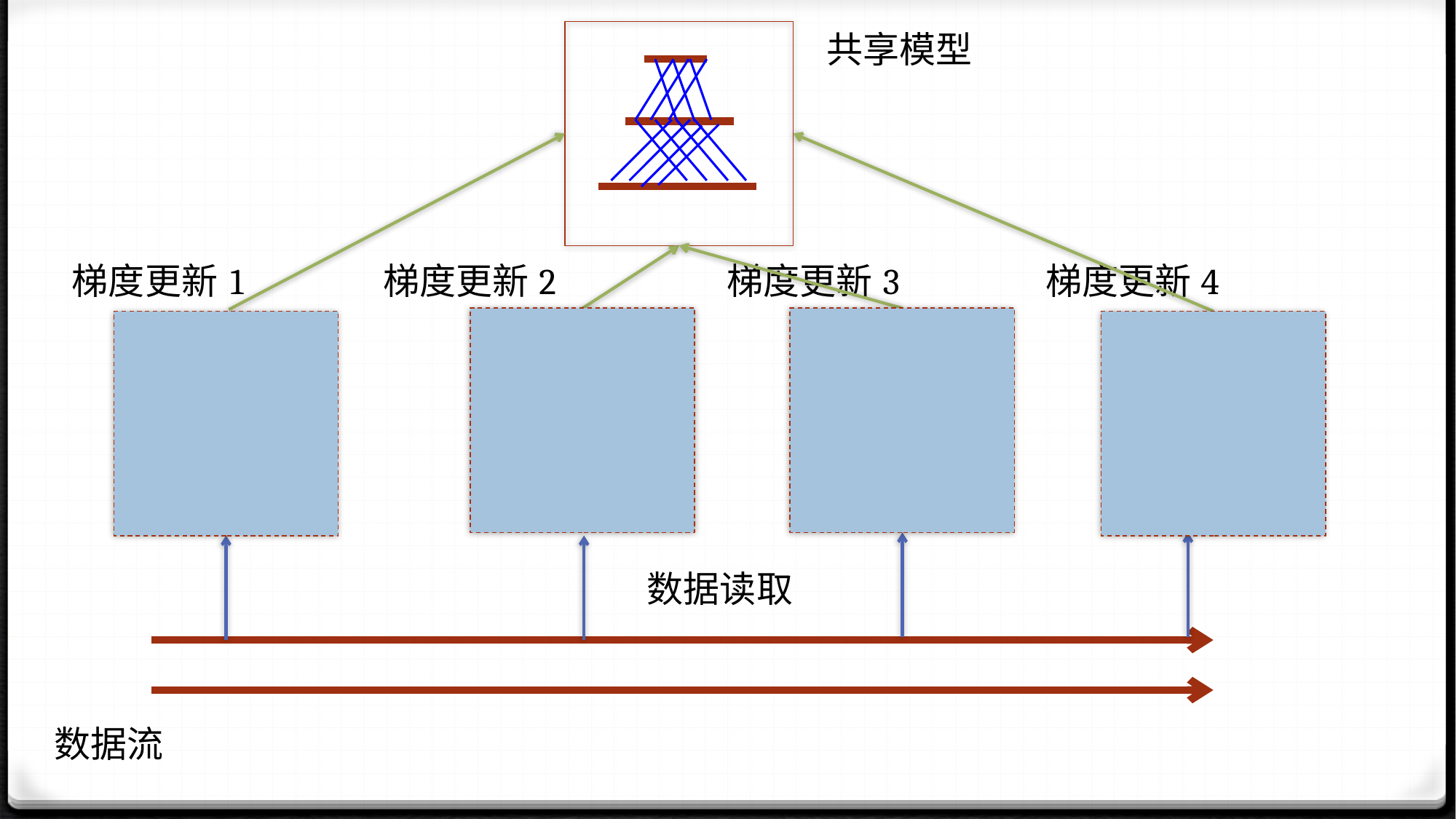

共享模型
梯度更新3
梯度更新1
梯度更新2
梯度更新4

数据读取
数据流